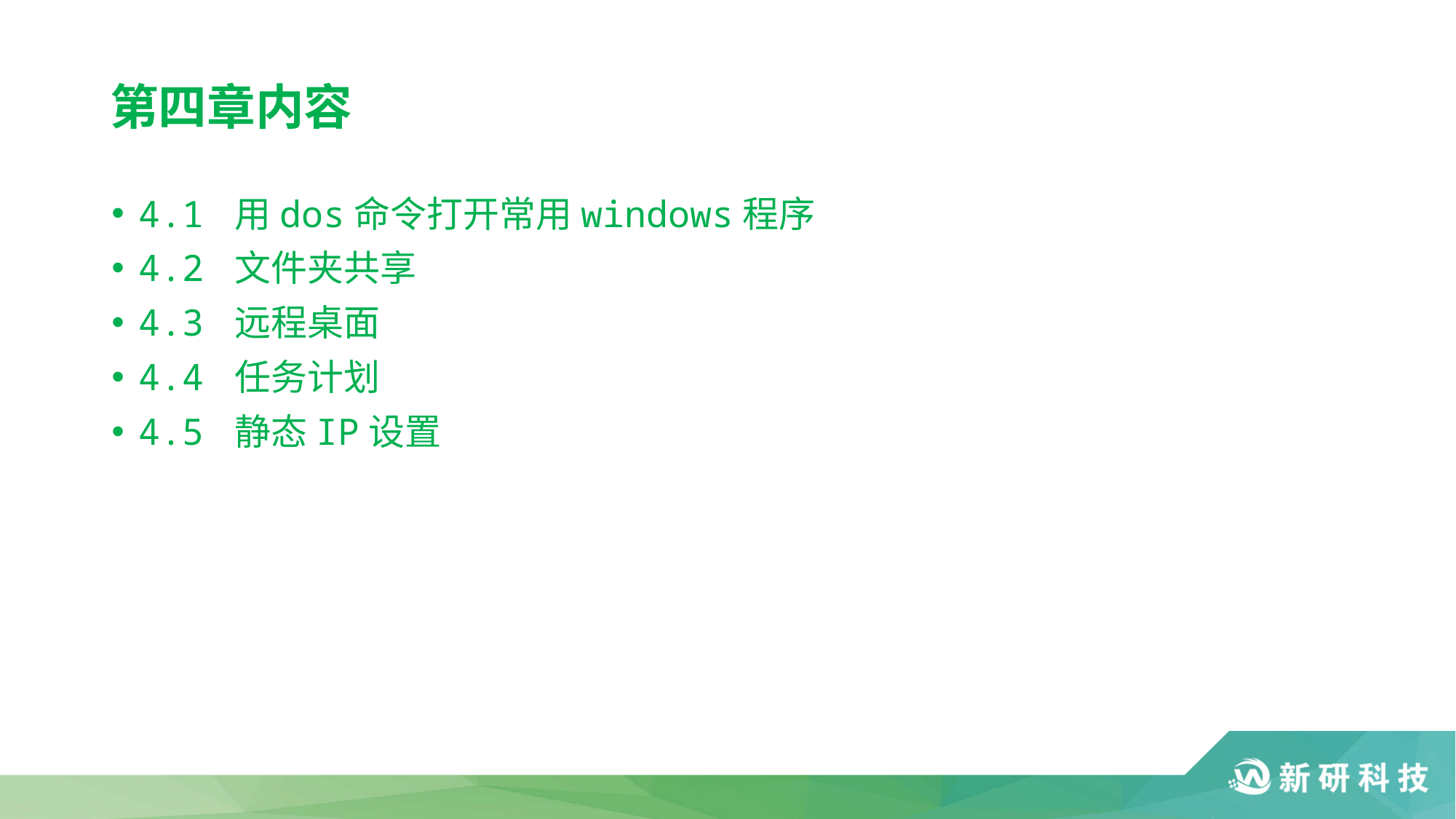

# 第四章内容
4.1 用dos命令打开常用windows程序
4.2 文件夹共享
4.3 远程桌面
4.4 任务计划
4.5 静态IP设置